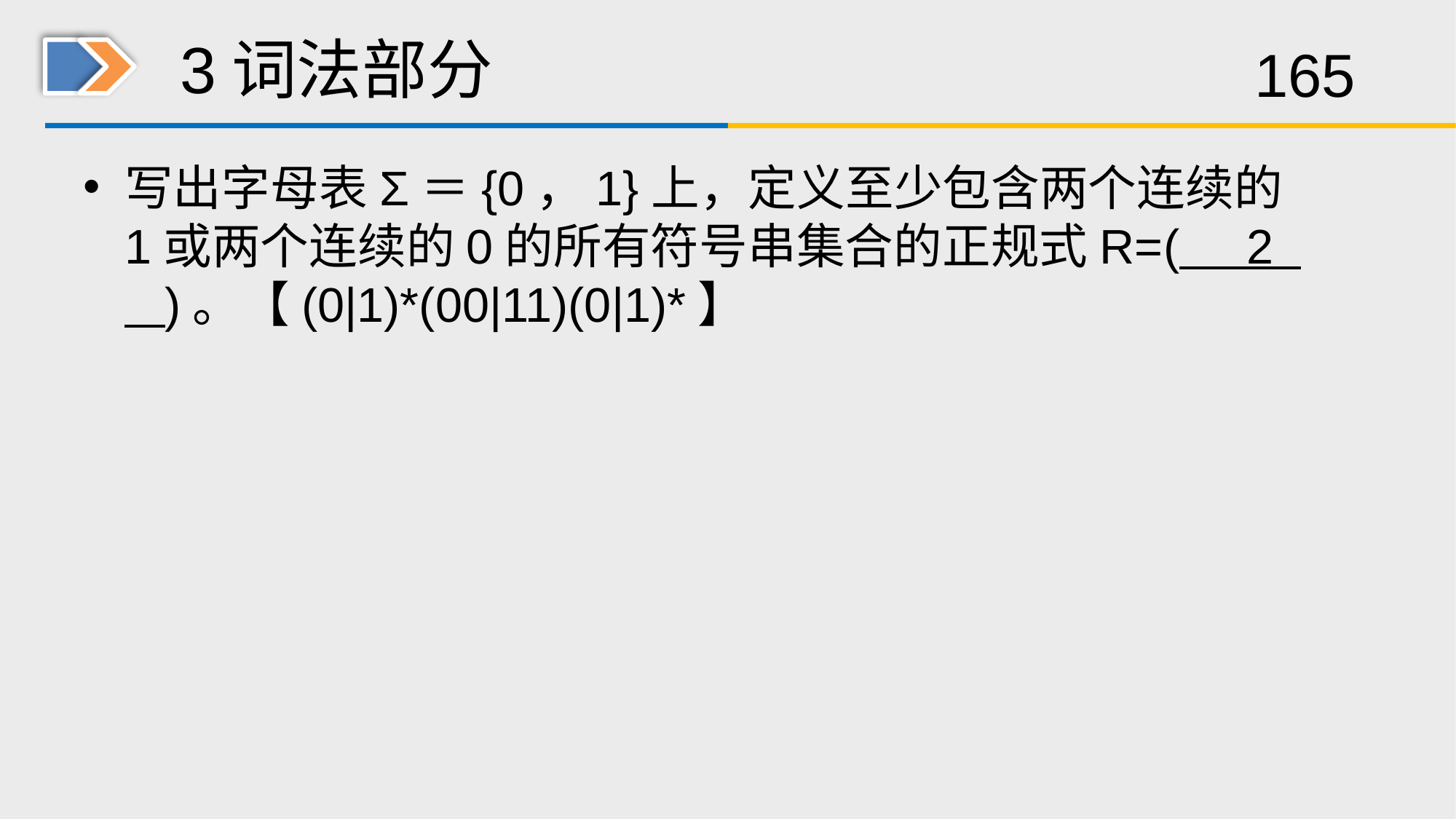

# 3词法部分
165
写出字母表Σ＝{0，1}上，定义至少包含两个连续的1或两个连续的0的所有符号串集合的正规式R=(     2      )。【(0|1)*(00|11)(0|1)*】